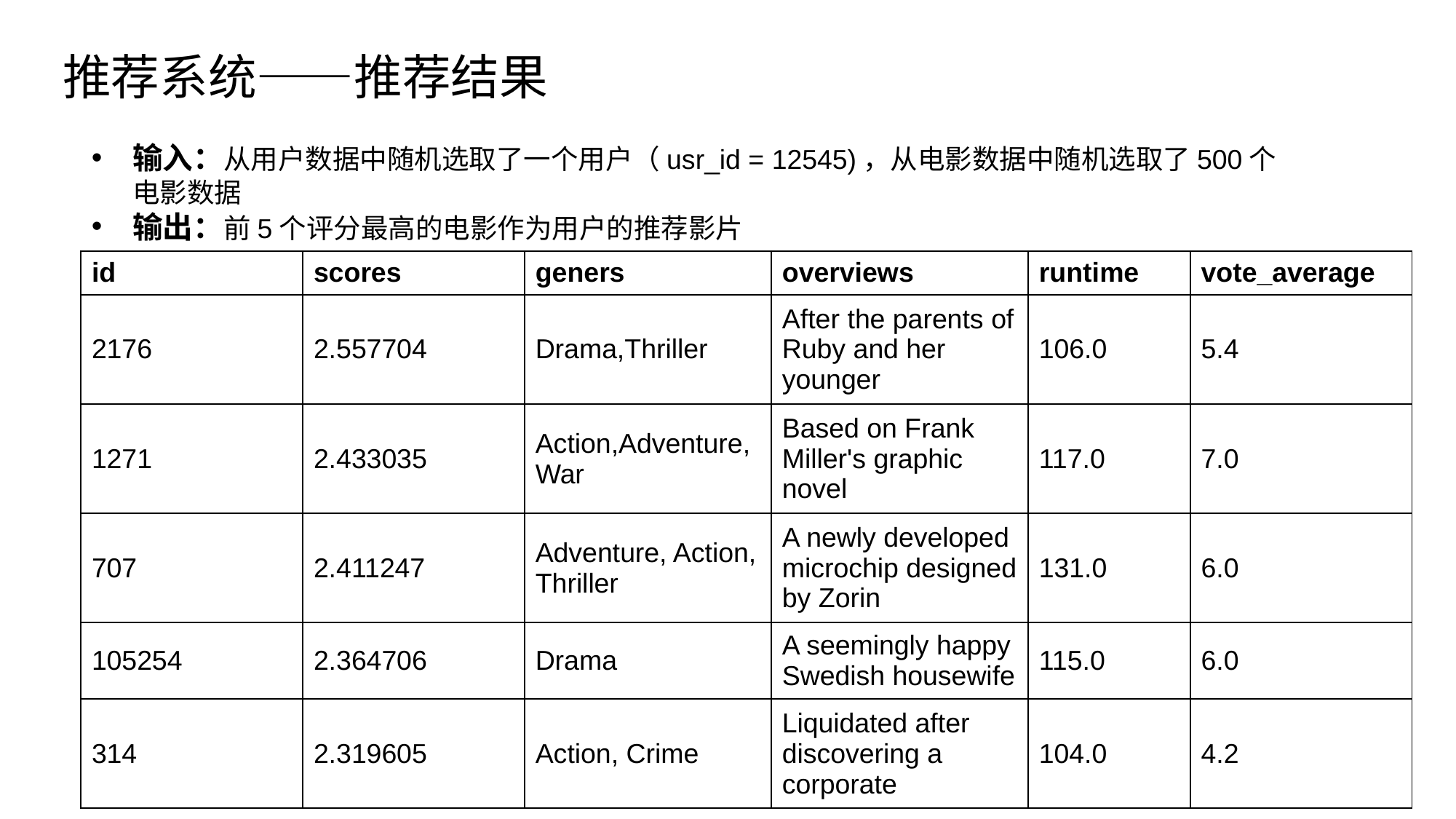

推荐系统——推荐结果
输入：从用户数据中随机选取了一个用户（usr_id = 12545)，从电影数据中随机选取了500个电影数据
输出：前5个评分最高的电影作为用户的推荐影片
| id | scores | geners | overviews | runtime | vote\_average |
| --- | --- | --- | --- | --- | --- |
| 2176 | 2.557704 | Drama,Thriller | After the parents of Ruby and her younger | 106.0 | 5.4 |
| 1271 | 2.433035 | Action,Adventure, War | Based on Frank Miller's graphic novel | 117.0 | 7.0 |
| 707 | 2.411247 | Adventure, Action, Thriller | A newly developed microchip designed by Zorin | 131.0 | 6.0 |
| 105254 | 2.364706 | Drama | A seemingly happy Swedish housewife | 115.0 | 6.0 |
| 314 | 2.319605 | Action, Crime | Liquidated after discovering a corporate | 104.0 | 4.2 |